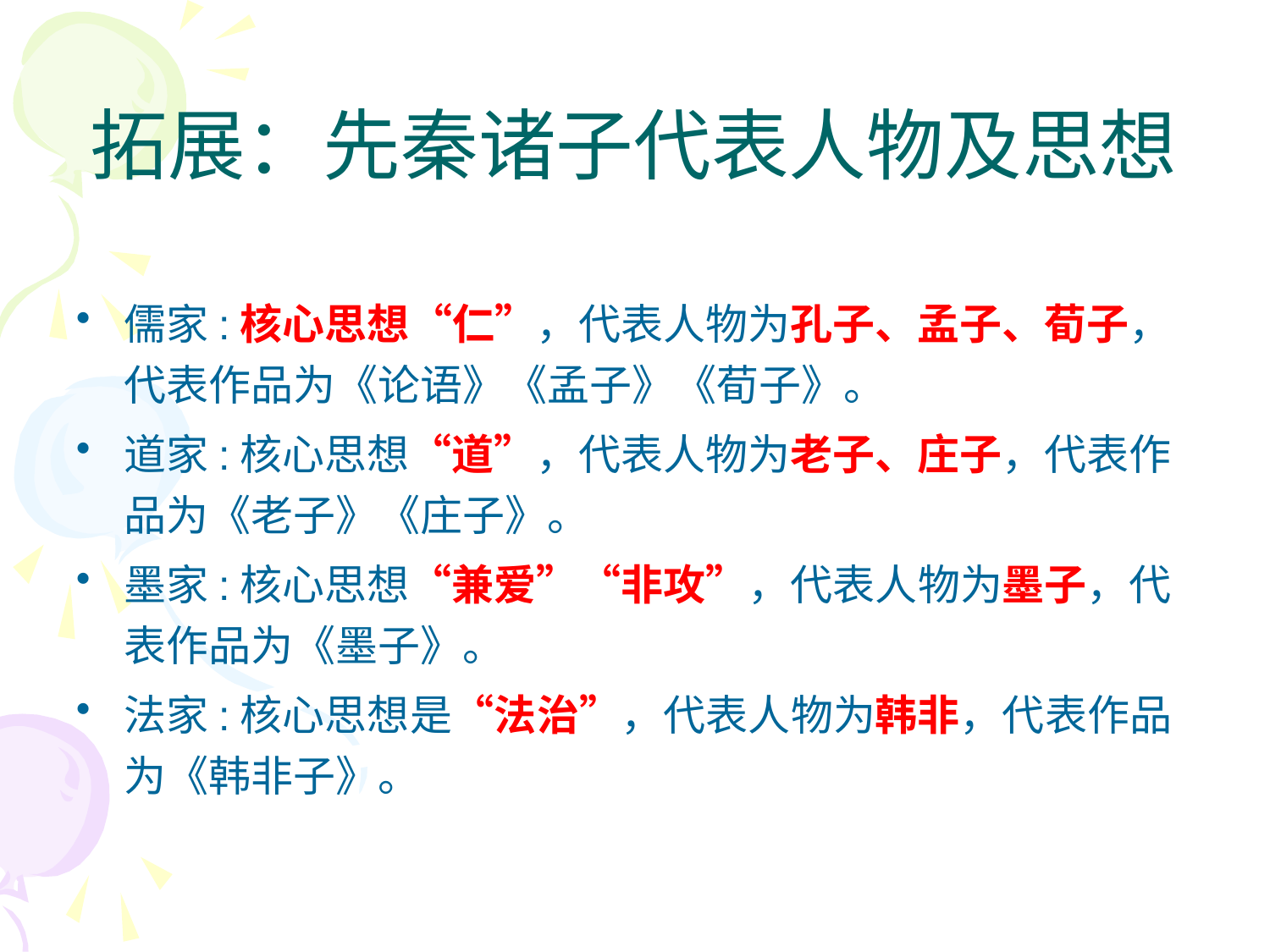

# 拓展：先秦诸子代表人物及思想

儒家:核心思想“仁”，代表人物为孔子、孟子、荀子，代表作品为《论语》《孟子》《荀子》。
道家:核心思想“道”，代表人物为老子、庄子，代表作品为《老子》《庄子》。
墨家:核心思想“兼爱”“非攻”，代表人物为墨子，代表作品为《墨子》。
法家:核心思想是“法治”，代表人物为韩非，代表作品为《韩非子》。